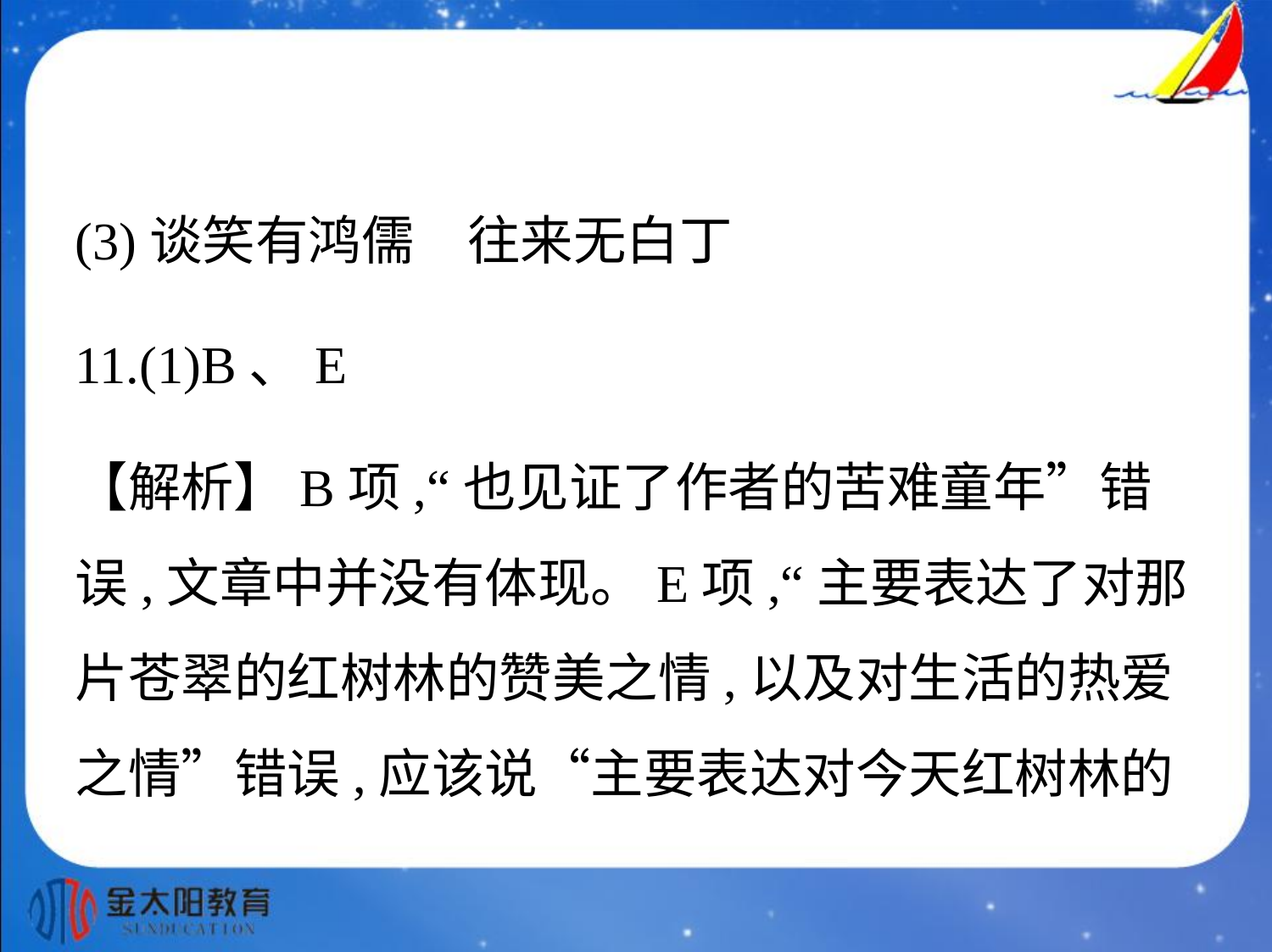

(3)谈笑有鸿儒　往来无白丁
11.(1)B、E
【解析】B项,“也见证了作者的苦难童年”错
误,文章中并没有体现。E项,“主要表达了对那
片苍翠的红树林的赞美之情,以及对生活的热爱
之情”错误,应该说“主要表达对今天红树林的